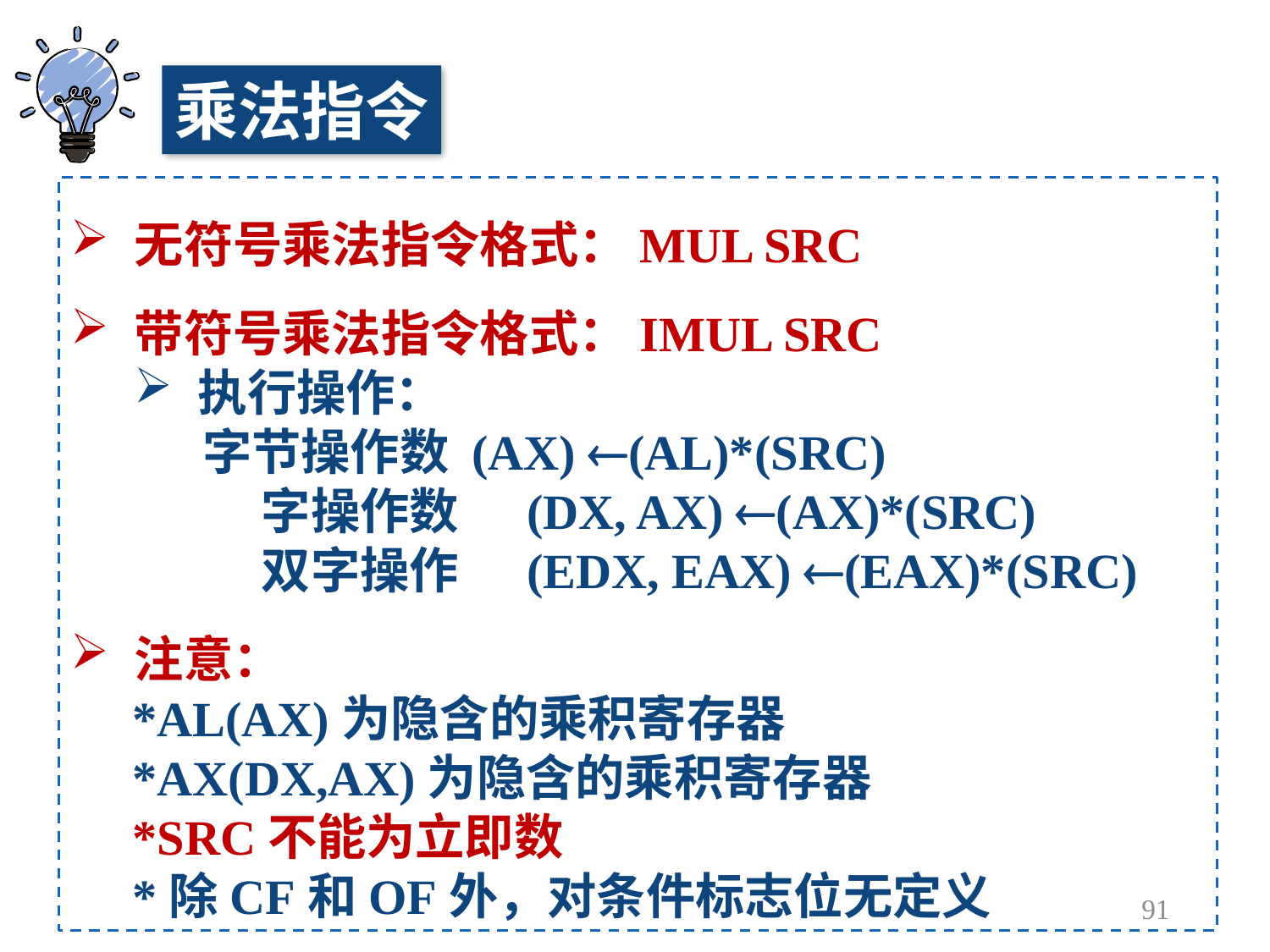

乘法指令
无符号乘法指令格式：MUL SRC
带符号乘法指令格式：IMUL SRC
执行操作：
     字节操作数 (AX) ←(AL)*(SRC)
	字操作数     (DX, AX) ←(AX)*(SRC)
	双字操作     (EDX, EAX) ←(EAX)*(SRC)
注意：
     *AL(AX)为隐含的乘积寄存器
     *AX(DX,AX)为隐含的乘积寄存器
     *SRC不能为立即数
     *除CF和OF外，对条件标志位无定义
91